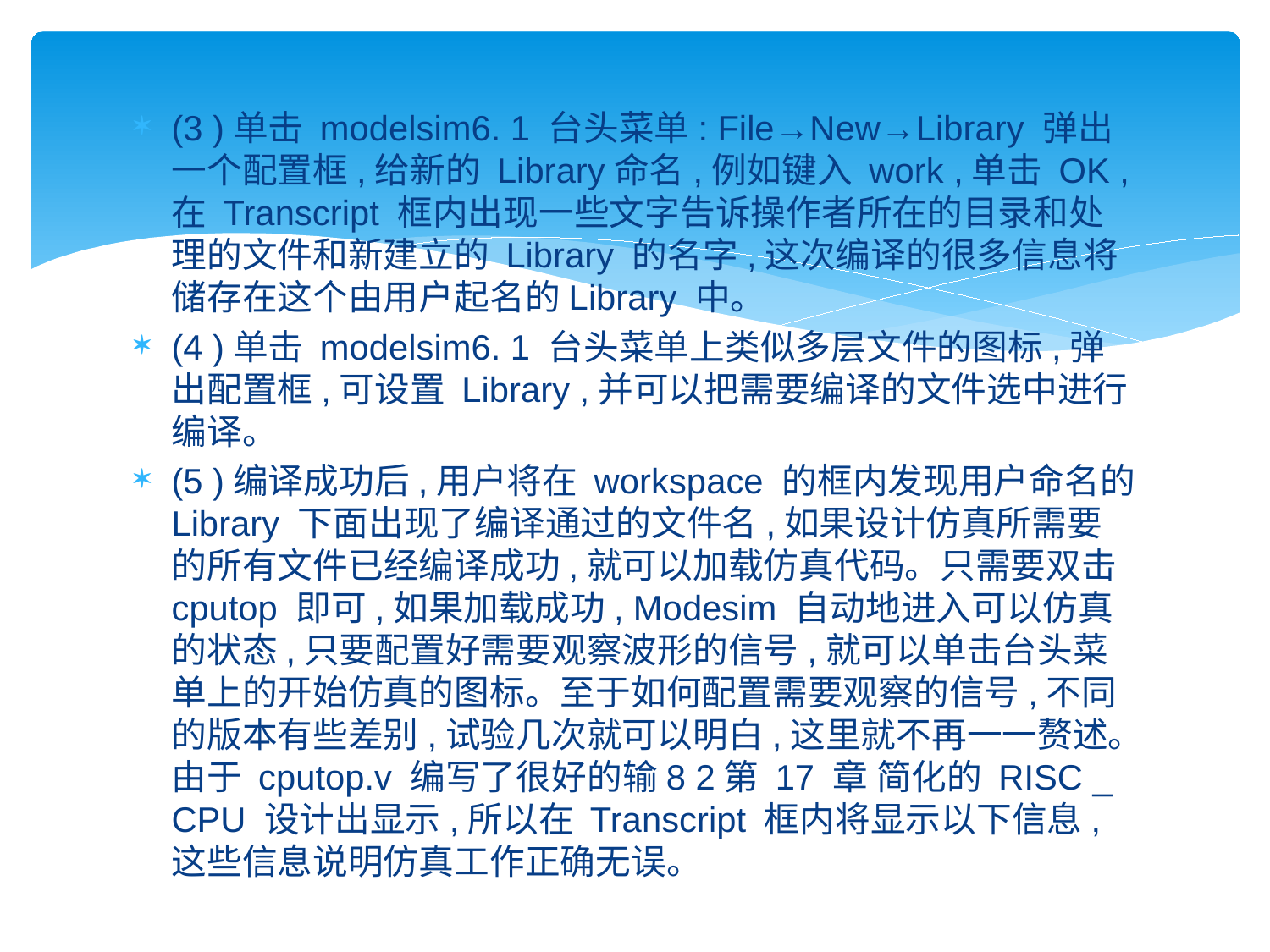

#
(3 )单击 modelsim6. 1 台头菜单: File→New→Library 弹出一个配置框,给新的 Library命名,例如键入 work ,单击 OK ,在 Transcript 框内出现一些文字告诉操作者所在的目录和处理的文件和新建立的 Library 的名字,这次编译的很多信息将储存在这个由用户起名的Library 中。
(4 )单击 modelsim6. 1 台头菜单上类似多层文件的图标,弹出配置框,可设置 Library ,并可以把需要编译的文件选中进行编译。
(5 )编译成功后,用户将在 workspace 的框内发现用户命名的 Library 下面出现了编译通过的文件名,如果设计仿真所需要的所有文件已经编译成功,就可以加载仿真代码。只需要双击 cputop 即可,如果加载成功, Modesim 自动地进入可以仿真的状态,只要配置好需要观察波形的信号,就可以单击台头菜单上的开始仿真的图标。至于如何配置需要观察的信号,不同的版本有些差别,试验几次就可以明白,这里就不再一一赘述。由于 cputop.v 编写了很好的输8 2第 17 章 简化的 RISC _ CPU 设计出显示,所以在 Transcript 框内将显示以下信息,这些信息说明仿真工作正确无误。